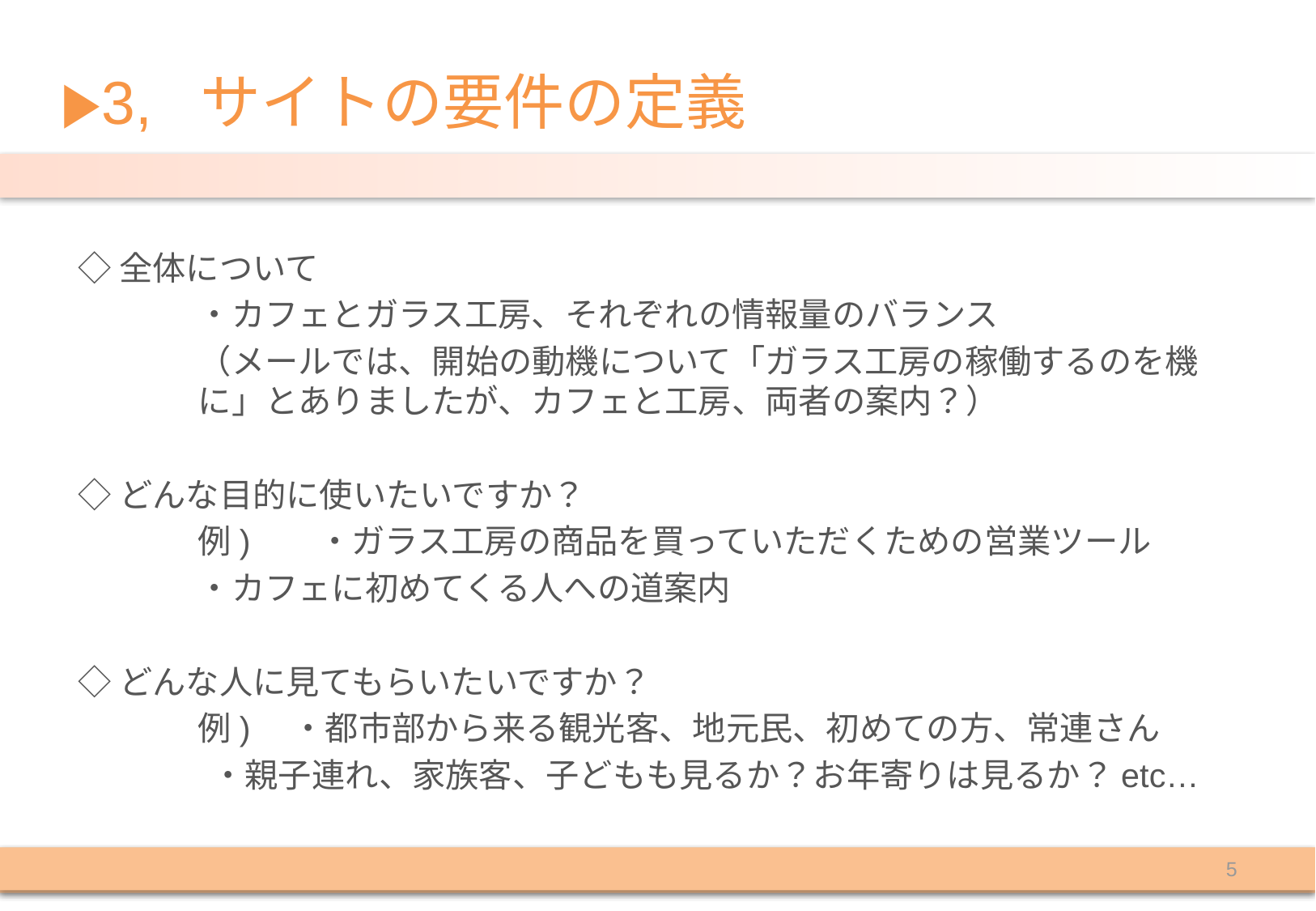

▶3,  サイトの要件の定義

◇全体について
			・カフェとガラス工房、それぞれの情報量のバランス
			（メールでは、開始の動機について「ガラス工房の稼働するのを機					に」とありましたが、カフェと工房、両者の案内？）

◇どんな目的に使いたいですか？
	例)	・ガラス工房の商品を買っていただくための営業ツール
				・カフェに初めてくる人への道案内

◇どんな人に見てもらいたいですか？
	例)　・都市部から来る観光客、地元民、初めての方、常連さん
　　　　・親子連れ、家族客、子どもも見るか？お年寄りは見るか？etc…
5